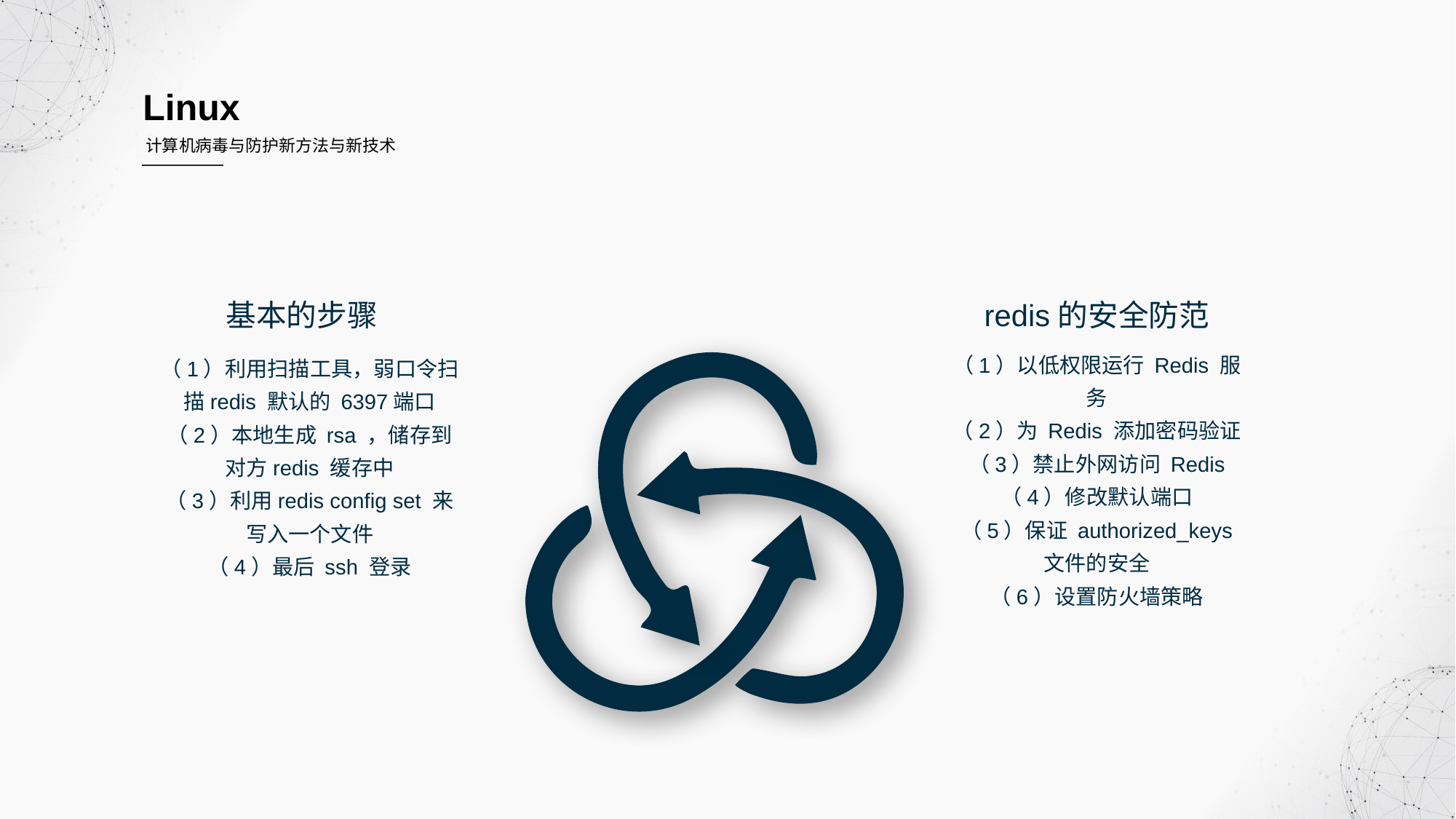

Linux
计算机病毒与防护新方法与新技术
基本的步骤
redis的安全防范

（1）以低权限运行 Redis 服务
（2）为 Redis 添加密码验证
（3）禁止外网访问 Redis
（4）修改默认端口
（5）保证 authorized_keys 文件的安全
（6）设置防火墙策略
（1）利用扫描工具，弱口令扫描redis 默认的 6397端口
（2）本地生成 rsa ，储存到对方redis 缓存中
（3）利用redis config set 来写入一个文件
（4）最后 ssh 登录